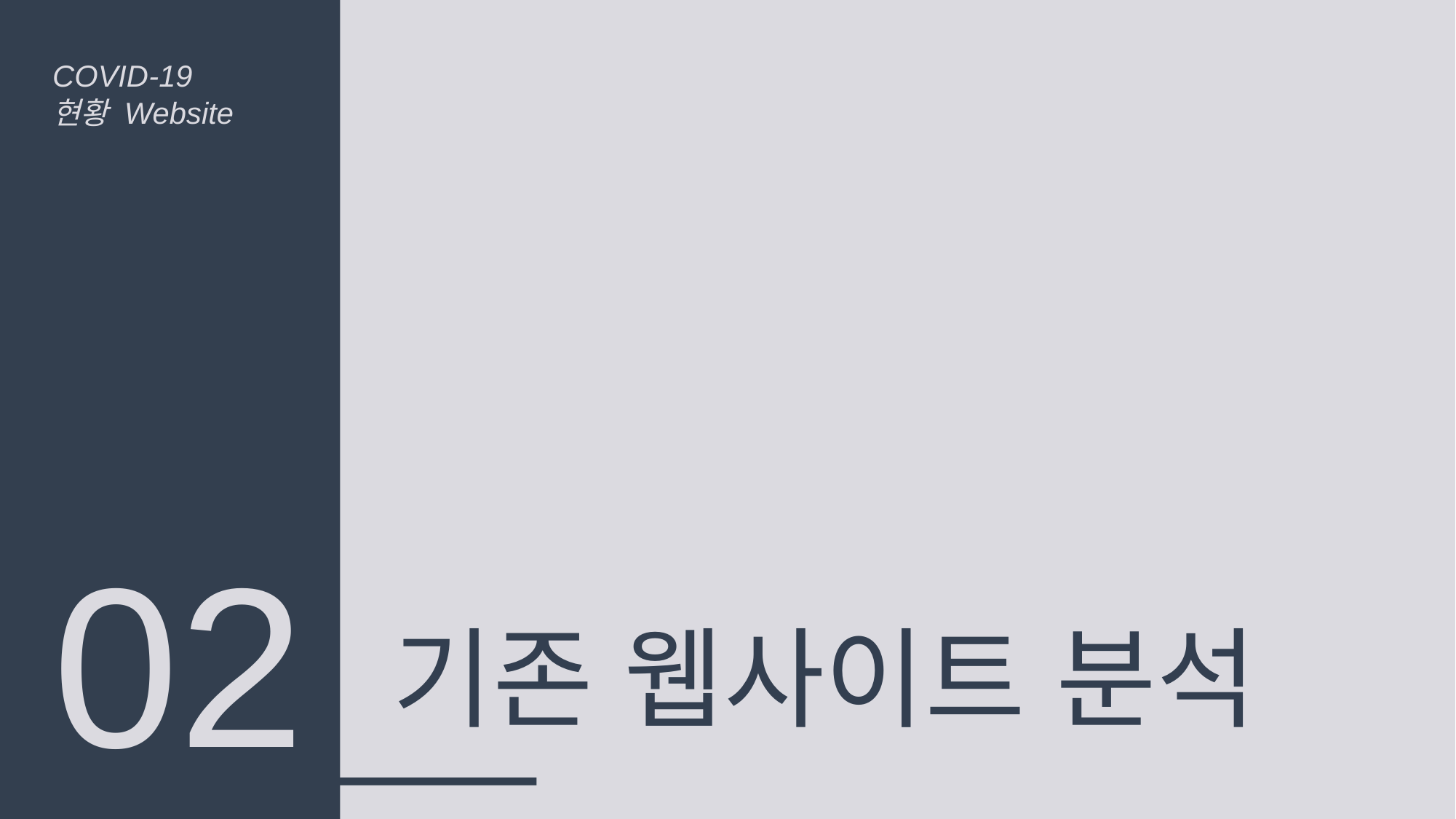

COVID-19
현황 Website
02
기존 웹사이트 분석